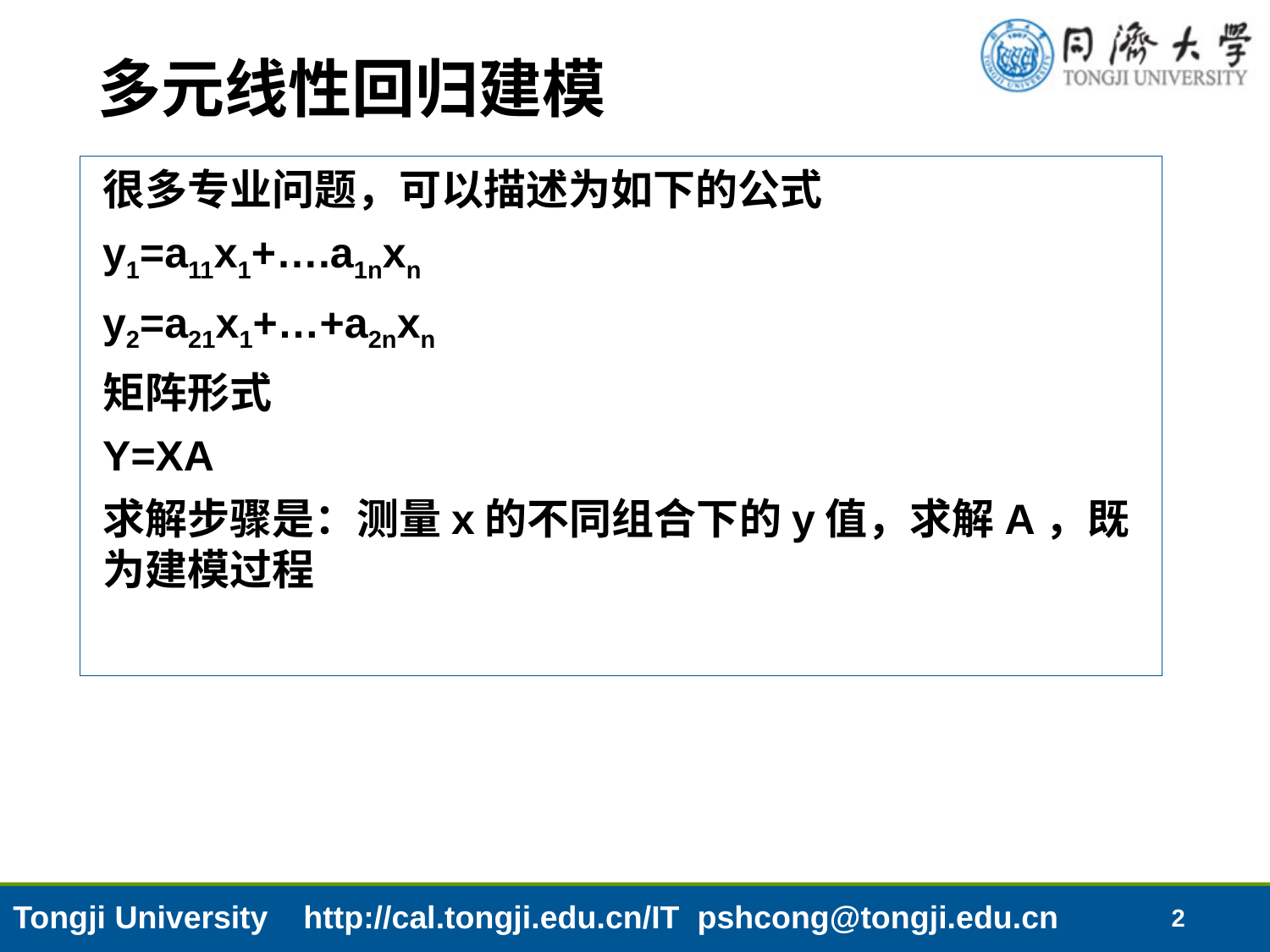

# 多元线性回归建模
很多专业问题，可以描述为如下的公式
y1=a11x1+….a1nxn
y2=a21x1+…+a2nxn
矩阵形式
Y=XA
求解步骤是：测量x的不同组合下的y值，求解A，既为建模过程